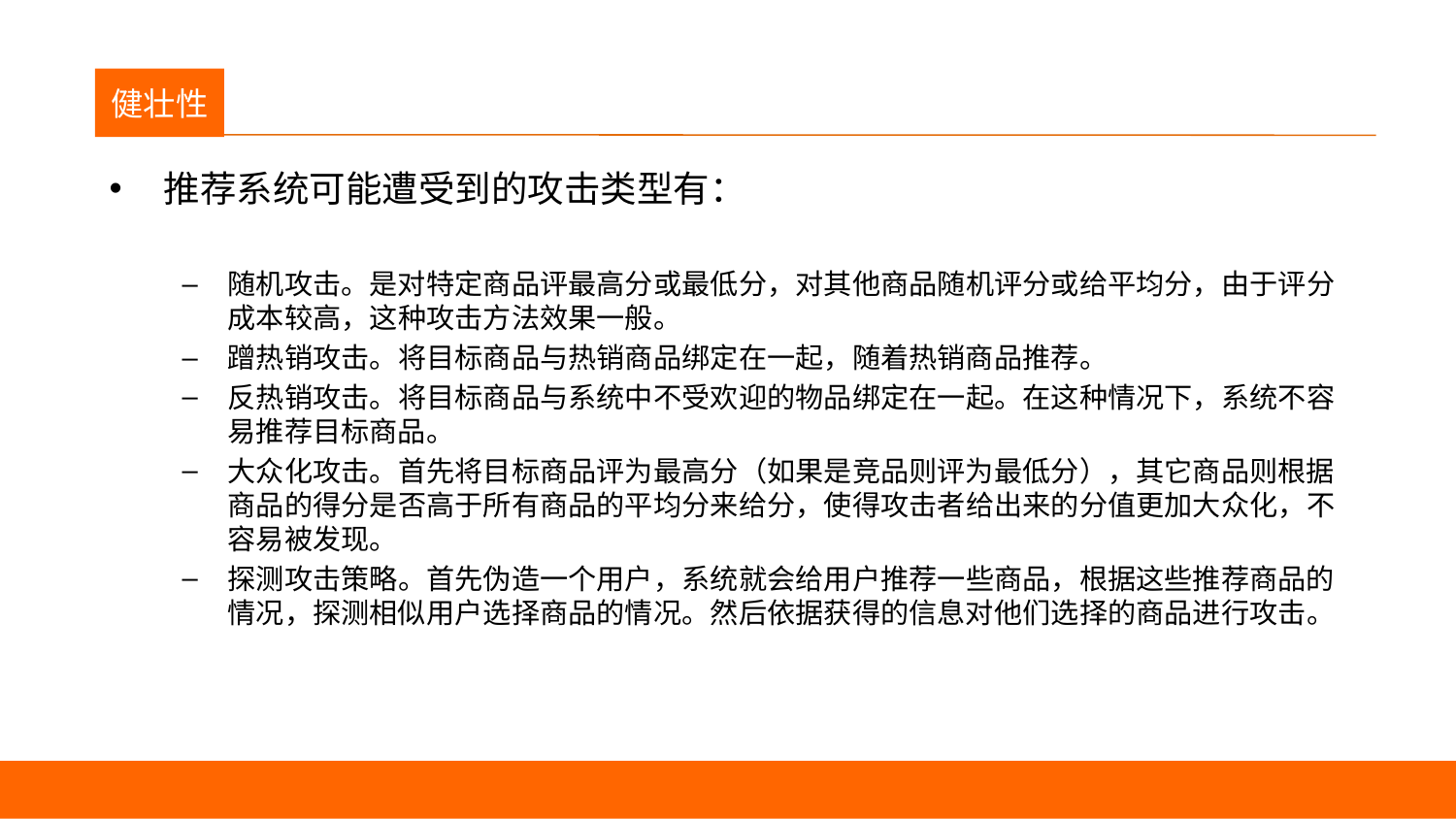

议程
健壮性

推荐系统可能遭受到的攻击类型有：

随机攻击。是对特定商品评最高分或最低分，对其他商品随机评分或给平均分，由于评分成本较高，这种攻击方法效果一般。
蹭热销攻击。将目标商品与热销商品绑定在一起，随着热销商品推荐。
反热销攻击。将目标商品与系统中不受欢迎的物品绑定在一起。在这种情况下，系统不容易推荐目标商品。
大众化攻击。首先将目标商品评为最高分（如果是竞品则评为最低分），其它商品则根据商品的得分是否高于所有商品的平均分来给分，使得攻击者给出来的分值更加大众化，不容易被发现。
探测攻击策略。首先伪造一个用户，系统就会给用户推荐一些商品，根据这些推荐商品的情况，探测相似用户选择商品的情况。然后依据获得的信息对他们选择的商品进行攻击。